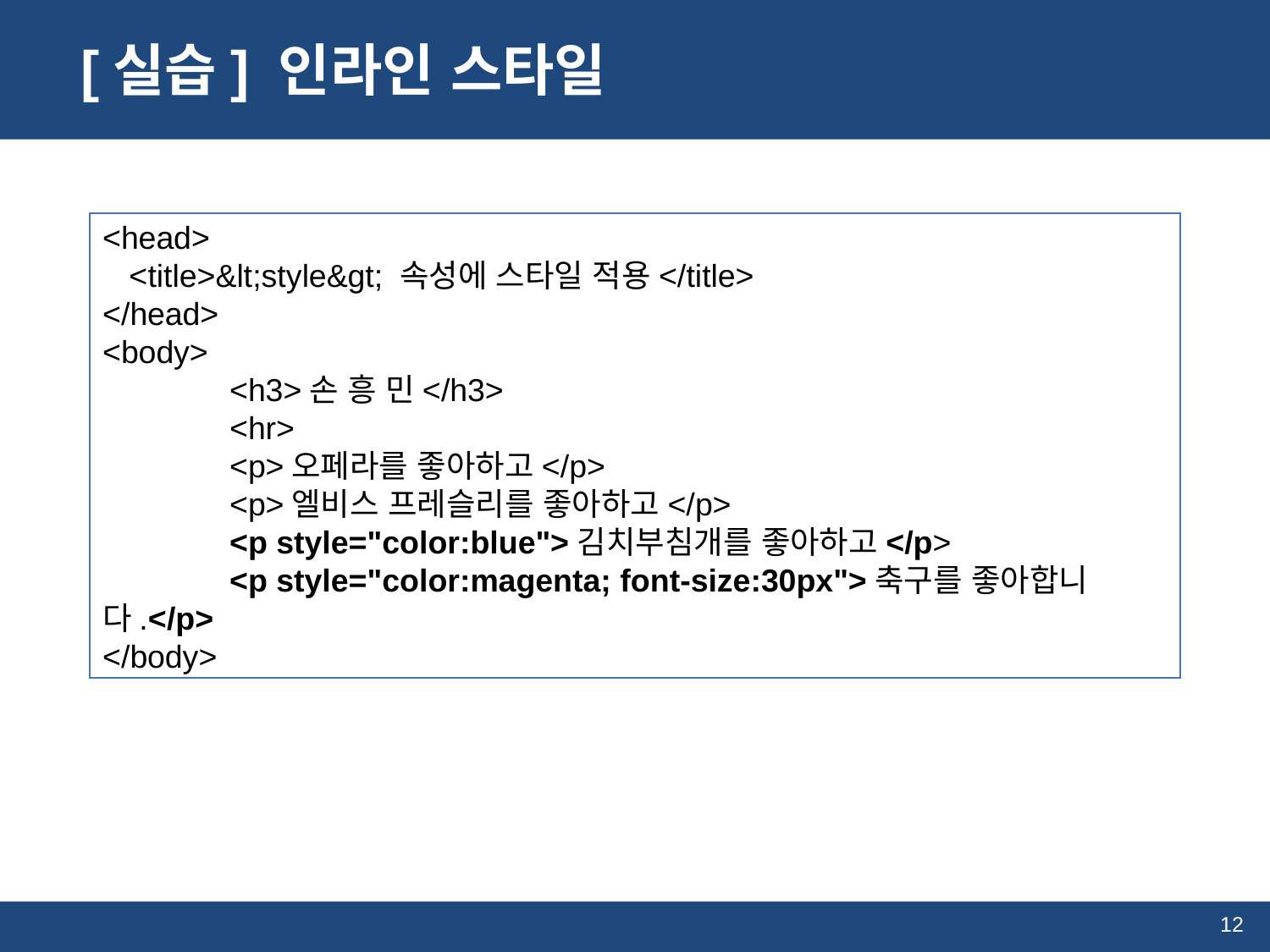

# [실습] 인라인 스타일
<head>
   <title>&lt;style&gt; 속성에 스타일 적용</title>
</head>
<body>
	<h3>손 흥 민</h3>
	<hr>
	<p>오페라를 좋아하고</p>
	<p>엘비스 프레슬리를 좋아하고</p>
	<p style="color:blue">김치부침개를 좋아하고</p>
	<p style="color:magenta; font-size:30px">축구를 좋아합니다.</p>
</body>
12